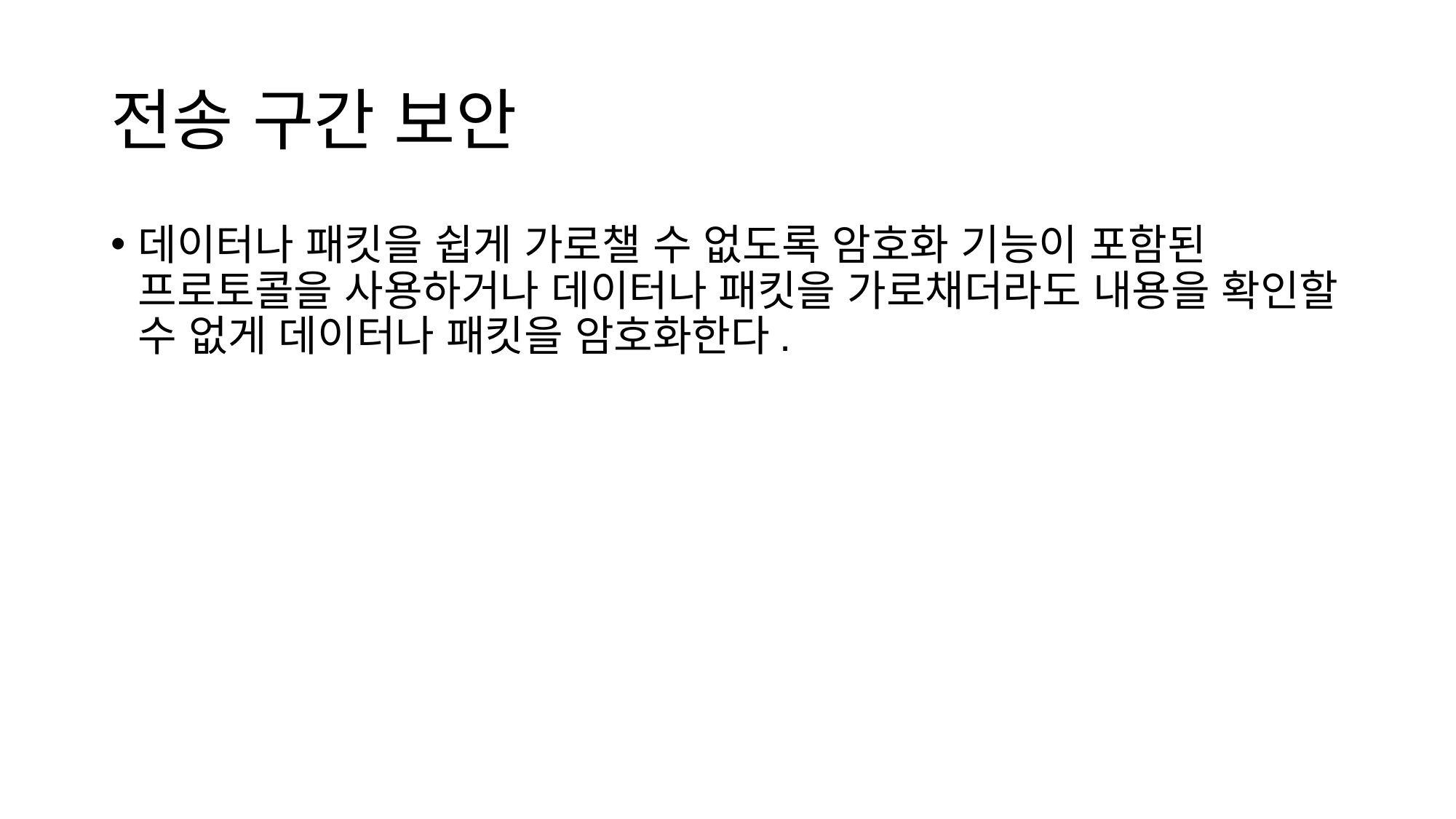

# 전송 구간 보안
데이터나 패킷을 쉽게 가로챌 수 없도록 암호화 기능이 포함된 프로토콜을 사용하거나 데이터나 패킷을 가로채더라도 내용을 확인할 수 없게 데이터나 패킷을 암호화한다.